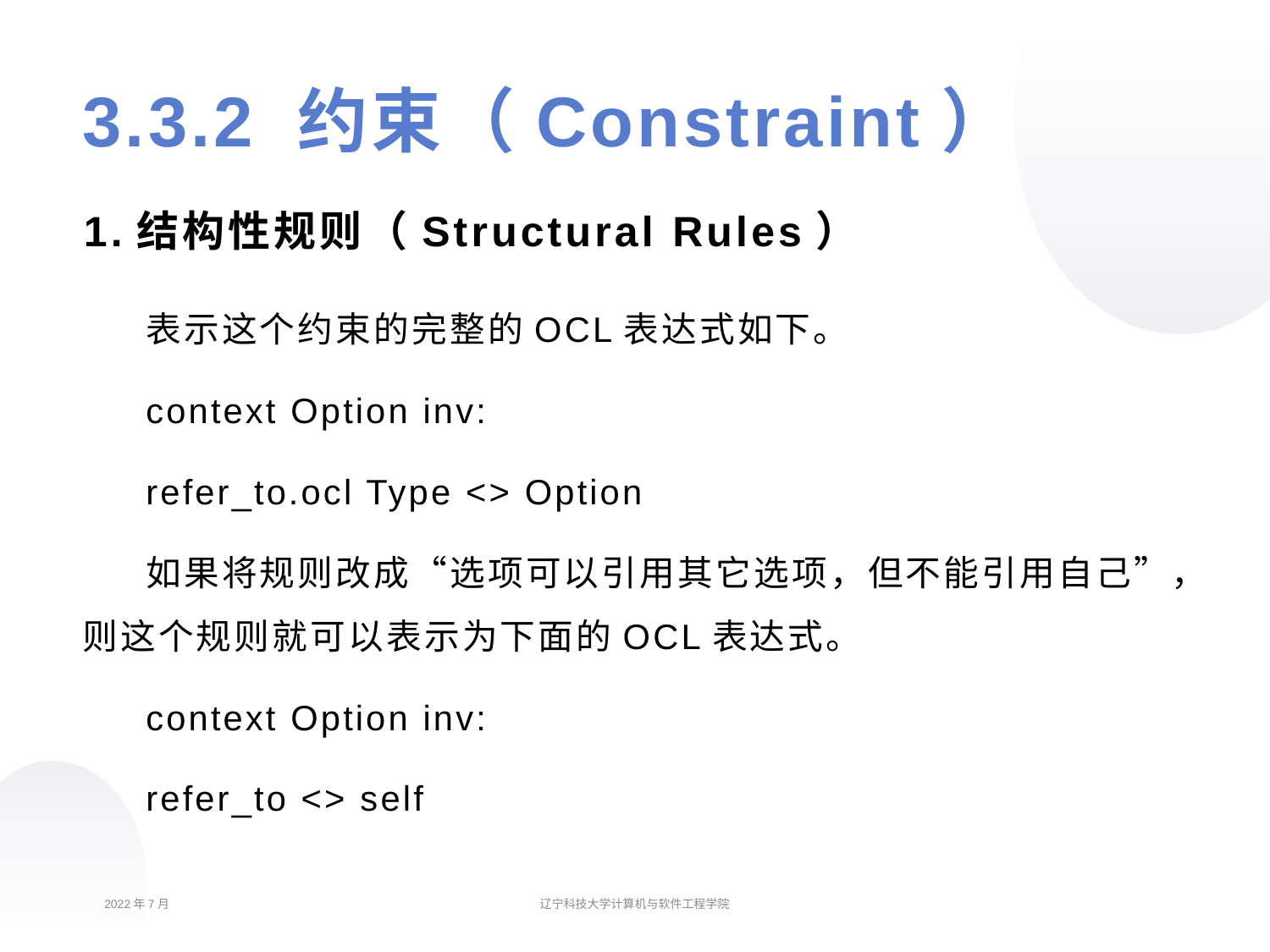

# 3.3.2 约束（Constraint）
1.结构性规则（Structural Rules）

表示这个约束的完整的OCL表达式如下。
context Option inv:
refer_to.ocl Type <> Option
如果将规则改成“选项可以引用其它选项，但不能引用自己”，则这个规则就可以表示为下面的OCL表达式。
context Option inv:
refer_to <> self

2022年7月
辽宁科技大学计算机与软件工程学院
90